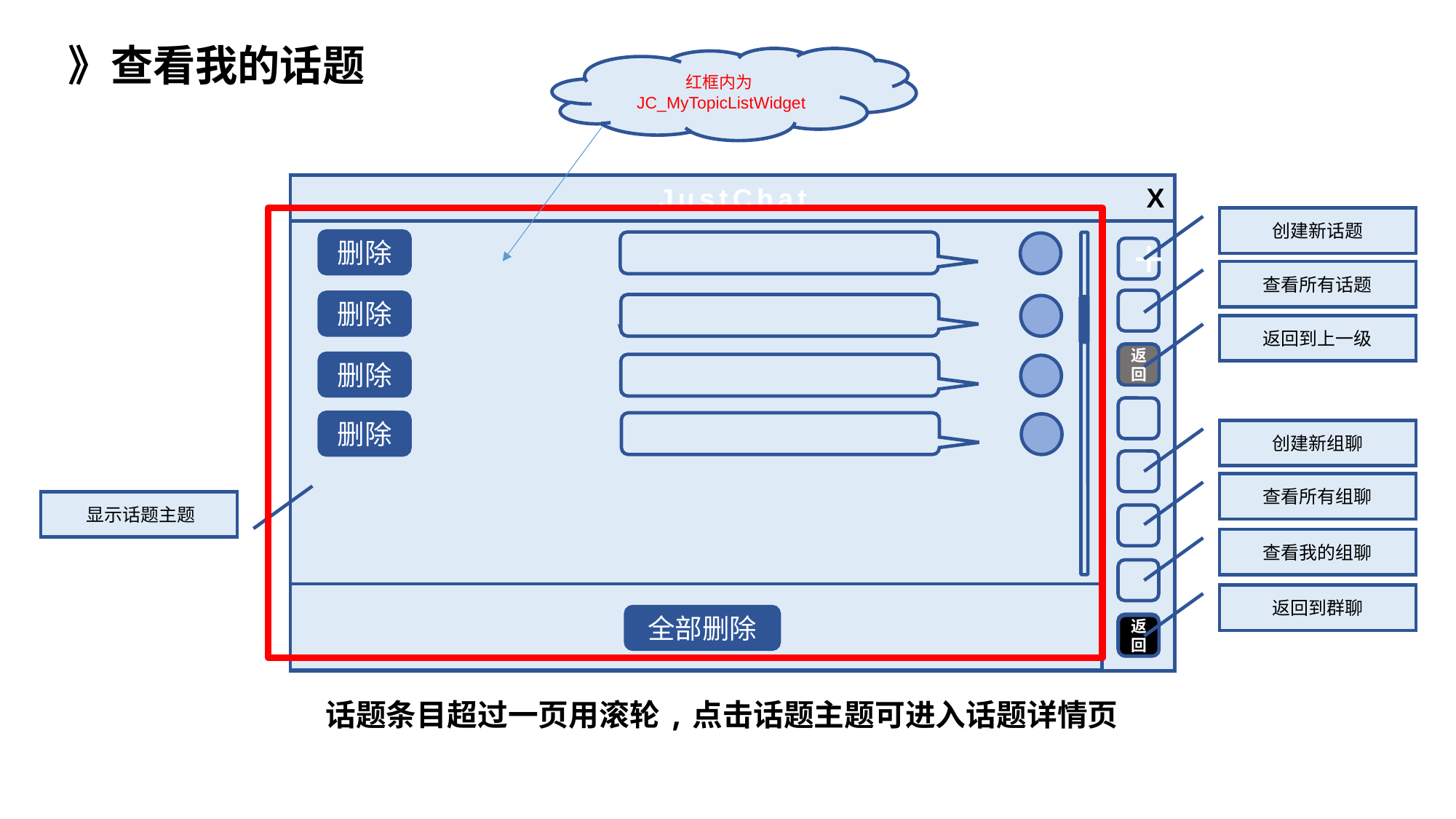

》查看我的话题
红框内为JC_MyTopicListWidget

JustChat
X

创建新话题

删除

＋
查看所有话题

删除

返回到上一级

返回
删除

删除

创建新组聊

查看所有组聊

显示话题主题

查看我的组聊

返回到群聊
全部删除

返回
话题条目超过一页用滚轮,点击话题主题可进入话题详情页